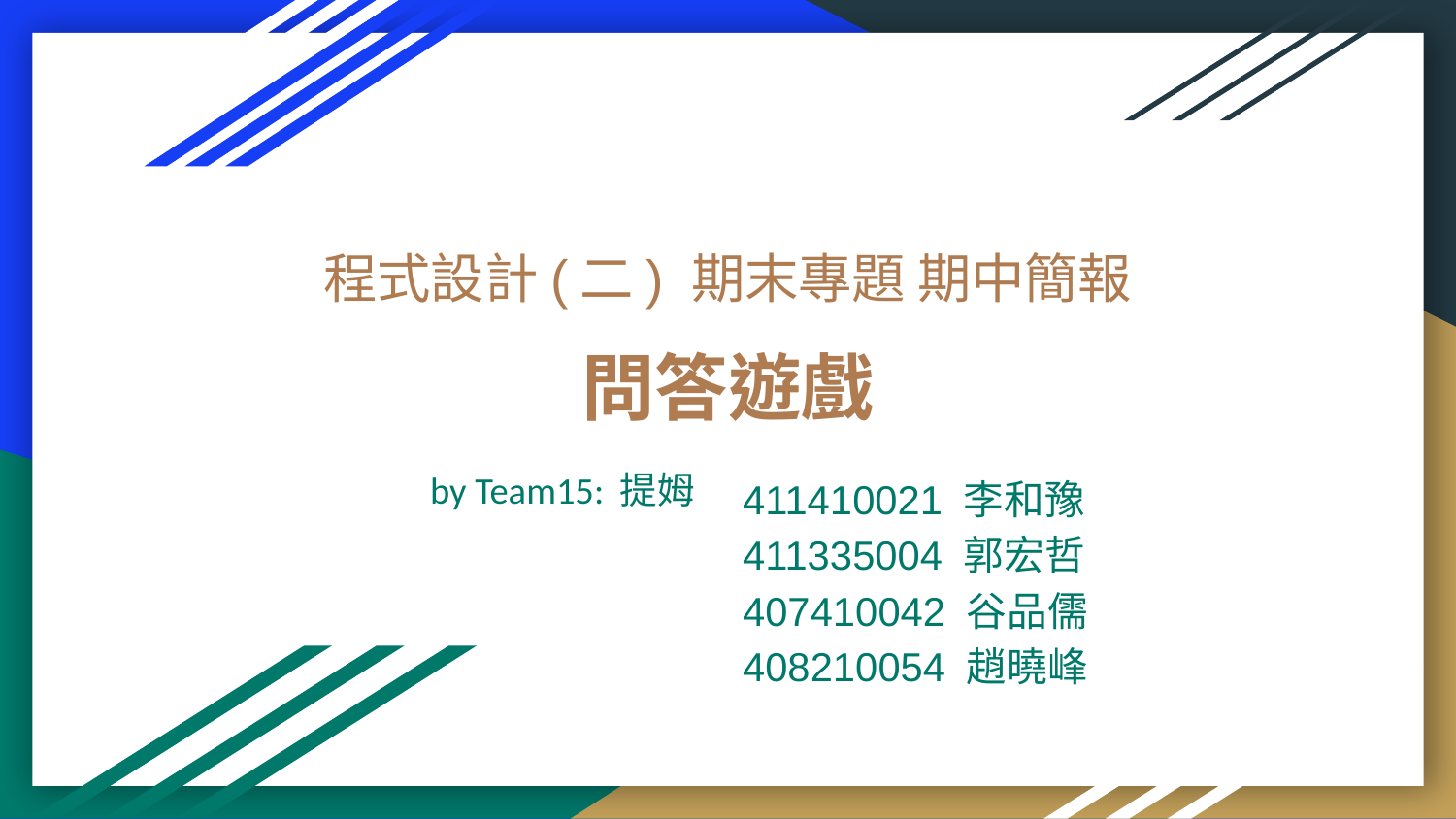

# 程式設計(二) 期末專題 期中簡報

問答遊戲
by Team15: 提姆
411410021 李和豫
411335004 郭宏哲
407410042 谷品儒
408210054 趙曉峰